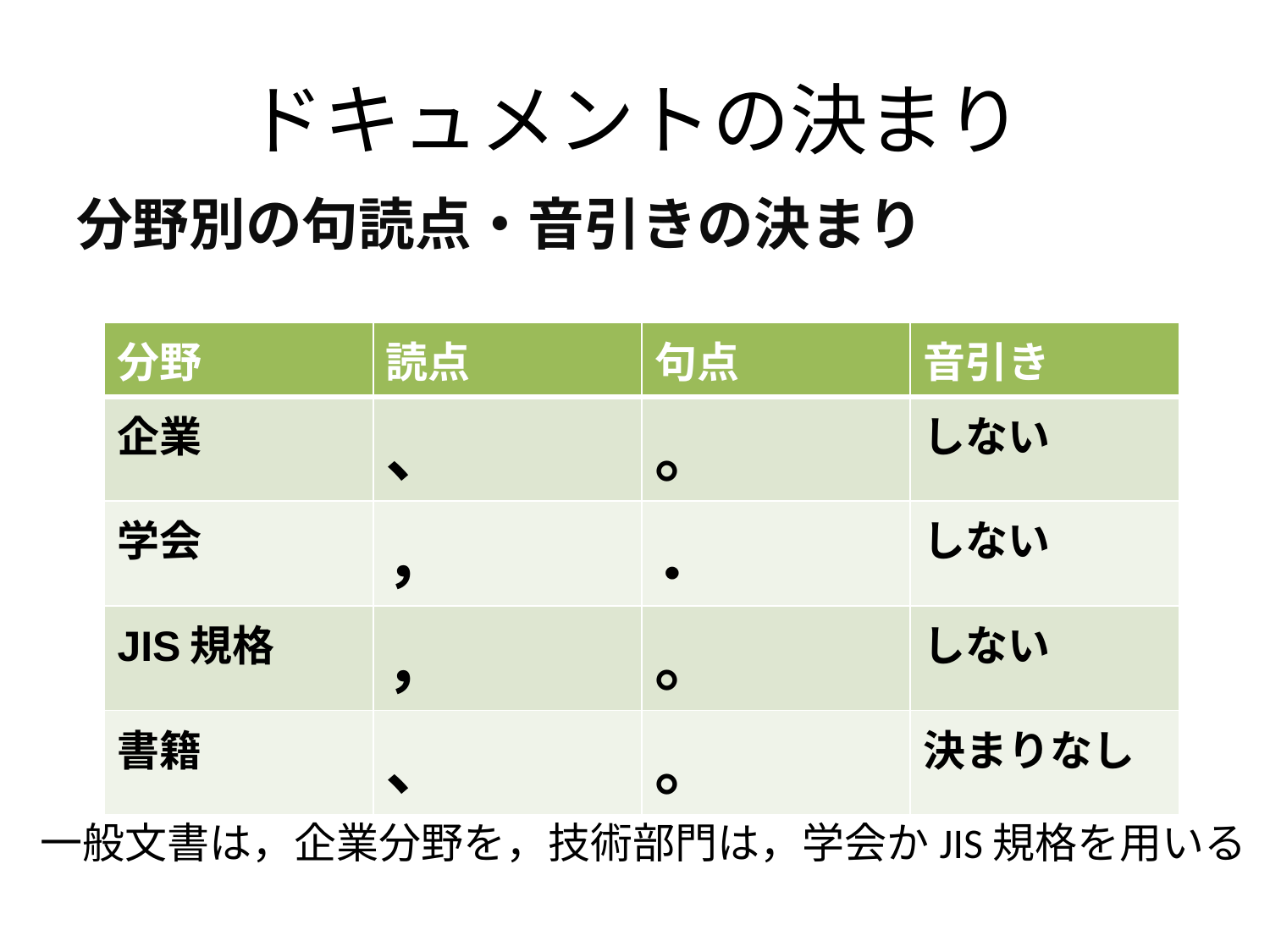

# ドキュメントの決まり
分野別の句読点・音引きの決まり
| 分野 | 読点 | 句点 | 音引き |
| --- | --- | --- | --- |
| 企業 | 、 | 。 | しない |
| 学会 | ， | ． | しない |
| JIS規格 | ， | 。 | しない |
| 書籍 | 、 | 。 | 決まりなし |
一般文書は，企業分野を，技術部門は，学会かJIS規格を用いる